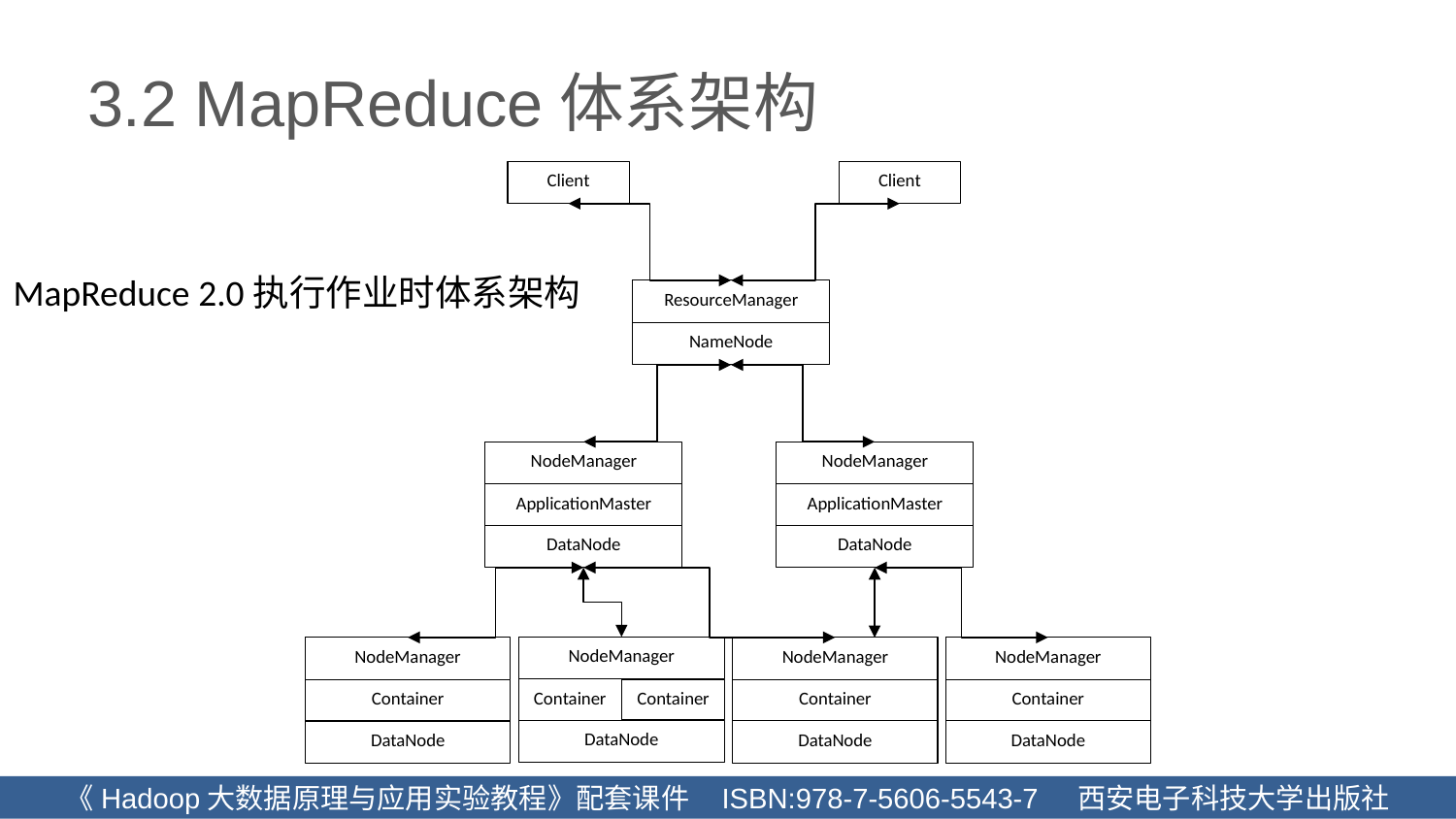

# 3.2 MapReduce体系架构

Client
Client
ResourceManager
NameNode
NodeManager
NodeManager
ApplicationMaster
ApplicationMaster
DataNode
DataNode
NodeManager
NodeManager
NodeManager
NodeManager
Container
Container
Container
Container
Container
DataNode
DataNode
DataNode
DataNode
MapReduce 2.0执行作业时体系架构